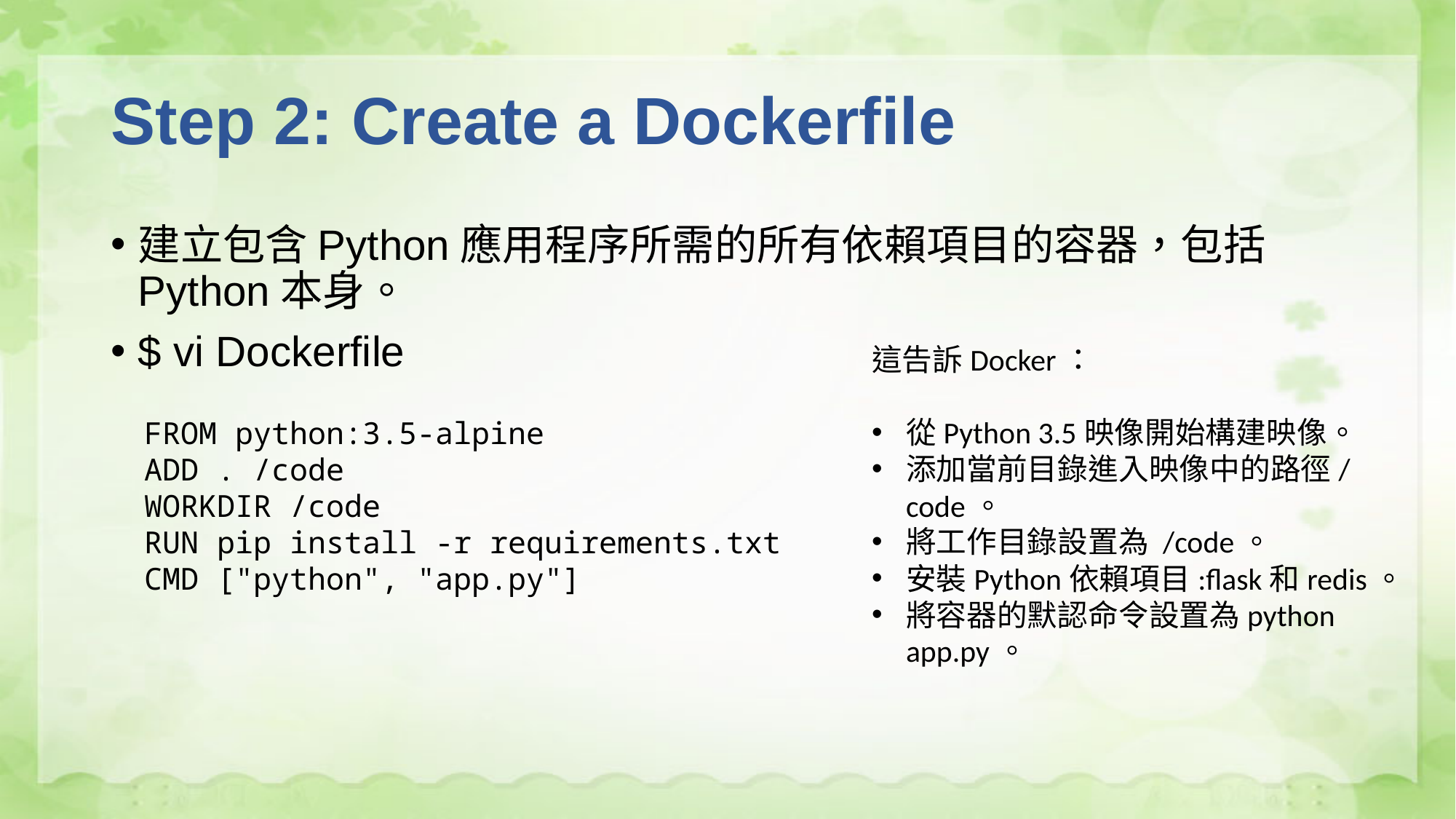

# Step 2: Create a Dockerfile
建立包含Python應用程序所需的所有依賴項目的容器，包括Python本身。
$ vi Dockerfile
這告訴Docker：

從Python 3.5映像開始構建映像。
添加當前目錄進入映像中的路徑/code。
將工作目錄設置為 /code。
安裝Python依賴項目:flask和redis。
將容器的默認命令設置為python app.py。
FROM python:3.5-alpine
ADD . /code
WORKDIR /code
RUN pip install -r requirements.txt
CMD ["python", "app.py"]